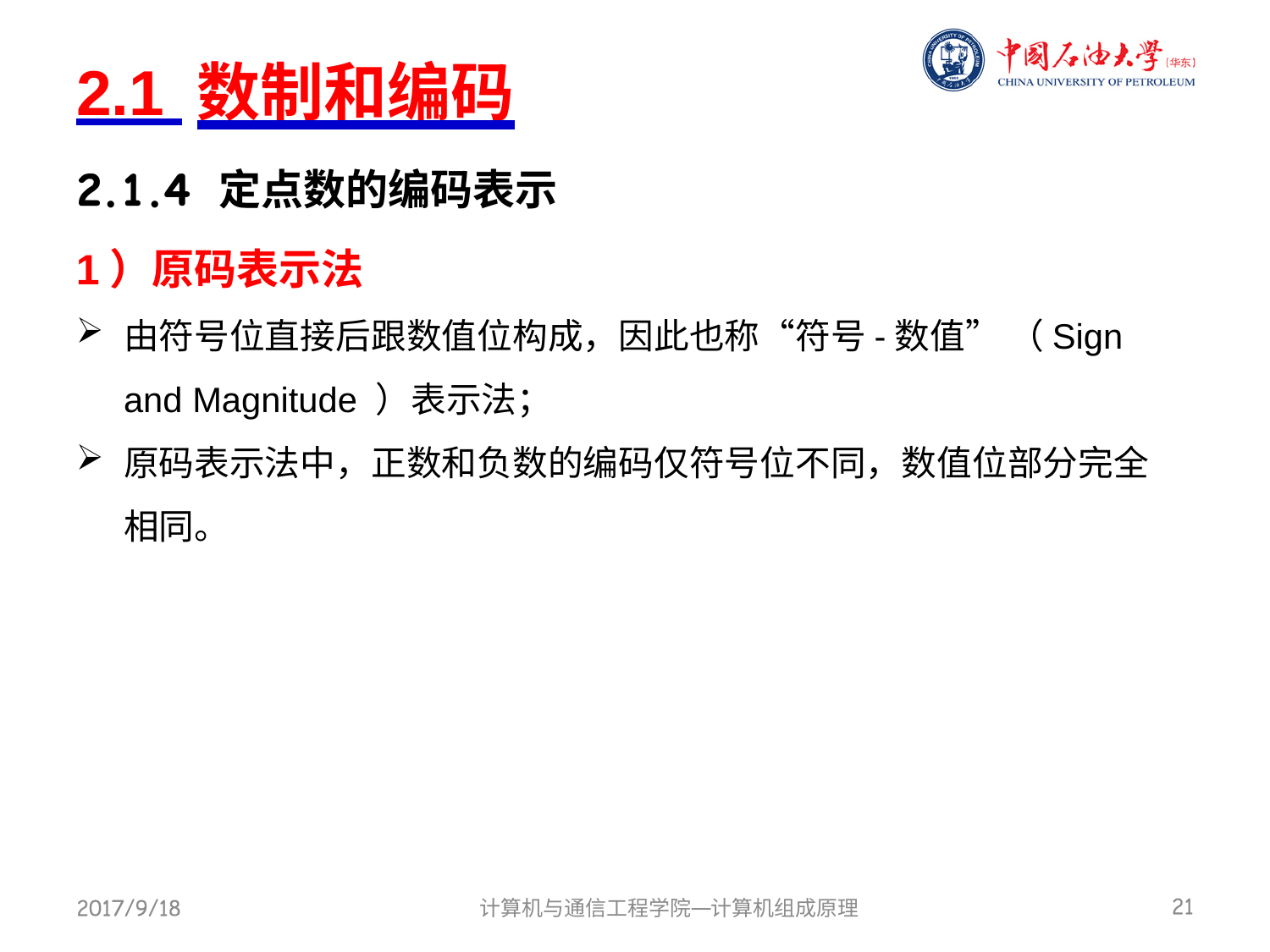

# 2.1 数制和编码
2.1.4 定点数的编码表示
1）原码表示法
由符号位直接后跟数值位构成，因此也称“符号-数值” （Sign and Magnitude ）表示法；
原码表示法中，正数和负数的编码仅符号位不同，数值位部分完全相同。
2017/9/18
计算机与通信工程学院—计算机组成原理
21